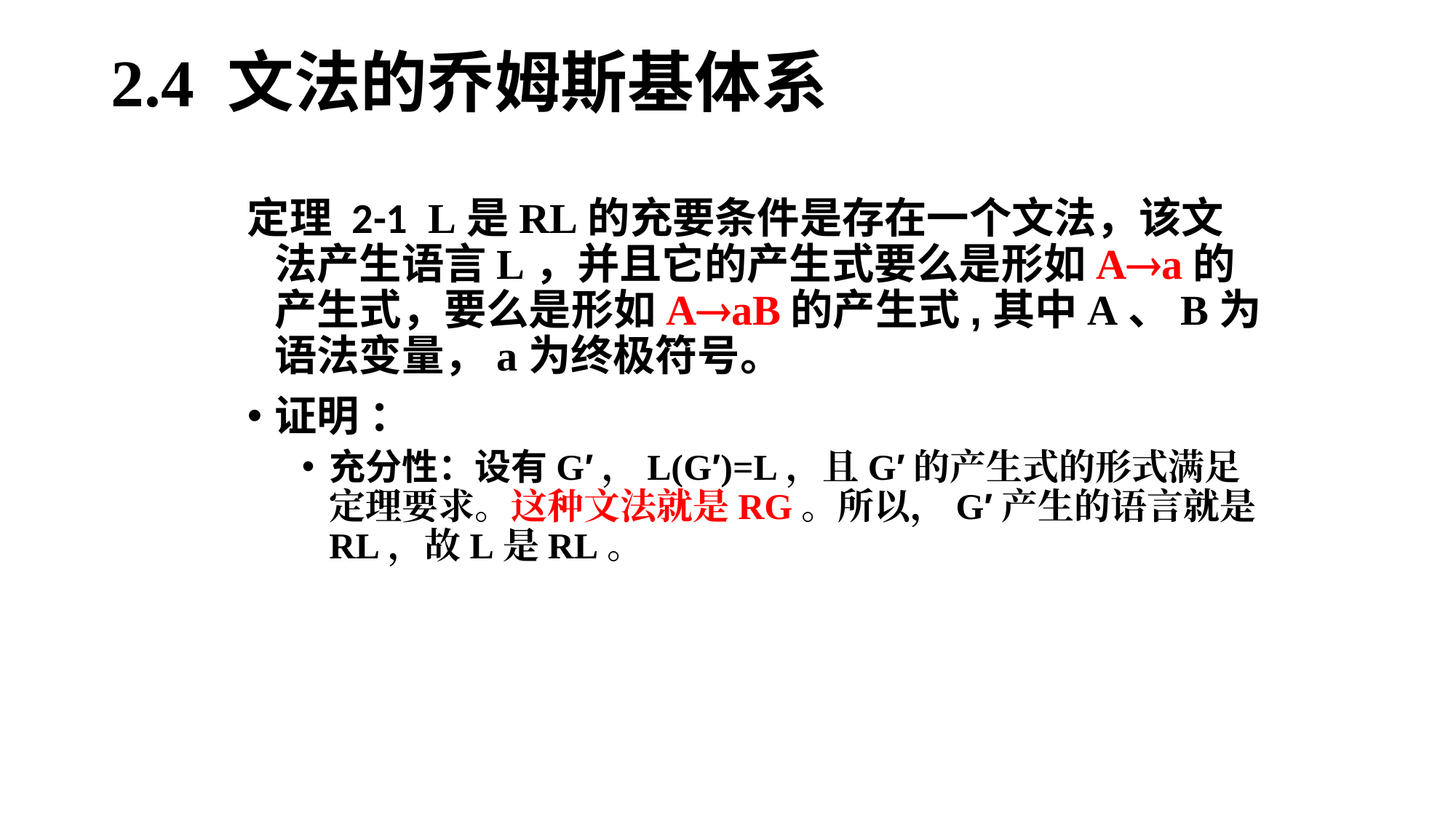

# 2.4 文法的乔姆斯基体系
定理 2-1  L是RL的充要条件是存在一个文法，该文法产生语言L，并且它的产生式要么是形如A→a的产生式，要么是形如A→aB的产生式,其中A、B为语法变量，a为终极符号。
证明 ：
充分性：设有G′，L(G′)=L，且G′的产生式的形式满足定理要求。这种文法就是RG。所以，G′产生的语言就是RL，故L是RL。
17